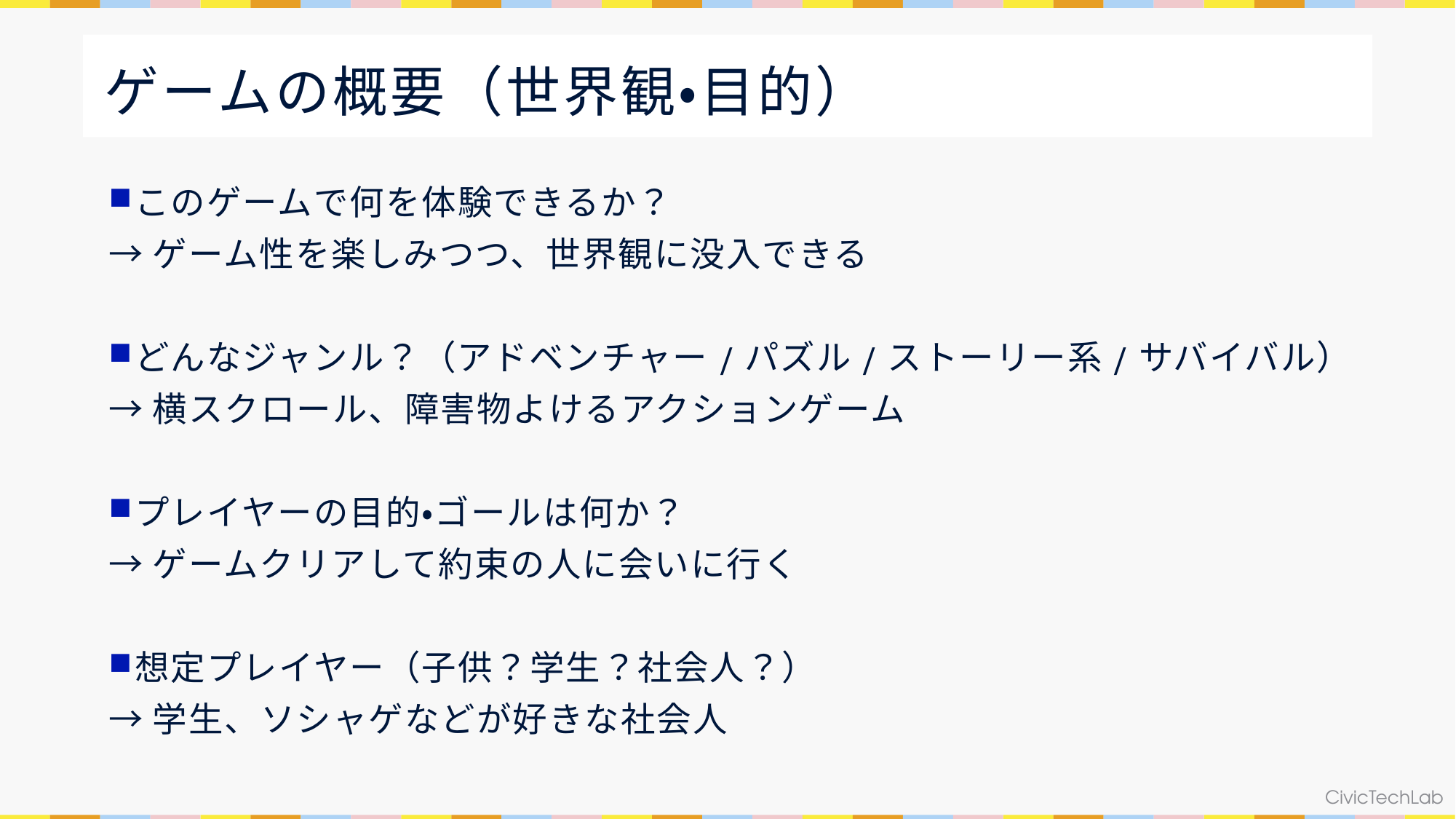

# ゲームの概要（世界観・目的）
このゲームで何を体験できるか？
→ゲーム性を楽しみつつ、世界観に没入できる

どんなジャンル？（アドベンチャー/パズル/ストーリー系/サバイバル）
→横スクロール、障害物よけるアクションゲーム

プレイヤーの目的・ゴールは何か？
→ゲームクリアして約束の人に会いに行く

想定プレイヤー（子供？学生？社会人？）
→学生、ソシャゲなどが好きな社会人